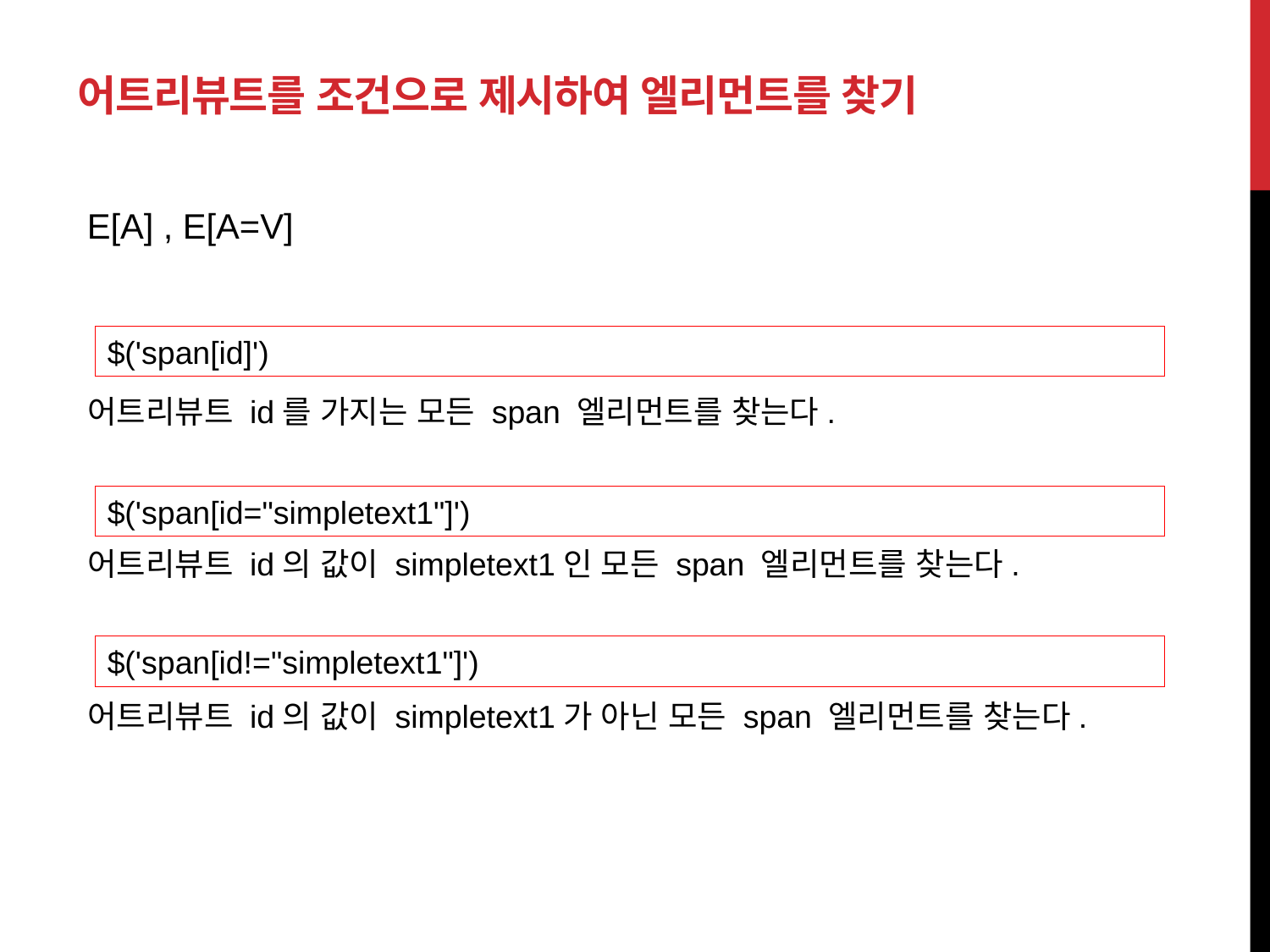

# 어트리뷰트를 조건으로 제시하여 엘리먼트를 찾기
 E[A] , E[A=V]
$('span[id]')
어트리뷰트 id를 가지는 모든 span 엘리먼트를 찾는다.

어트리뷰트 id의 값이 simpletext1인 모든 span 엘리먼트를 찾는다.

어트리뷰트 id의 값이 simpletext1가 아닌 모든 span 엘리먼트를 찾는다.

$('span[id="simpletext1"]')
$('span[id!="simpletext1"]')